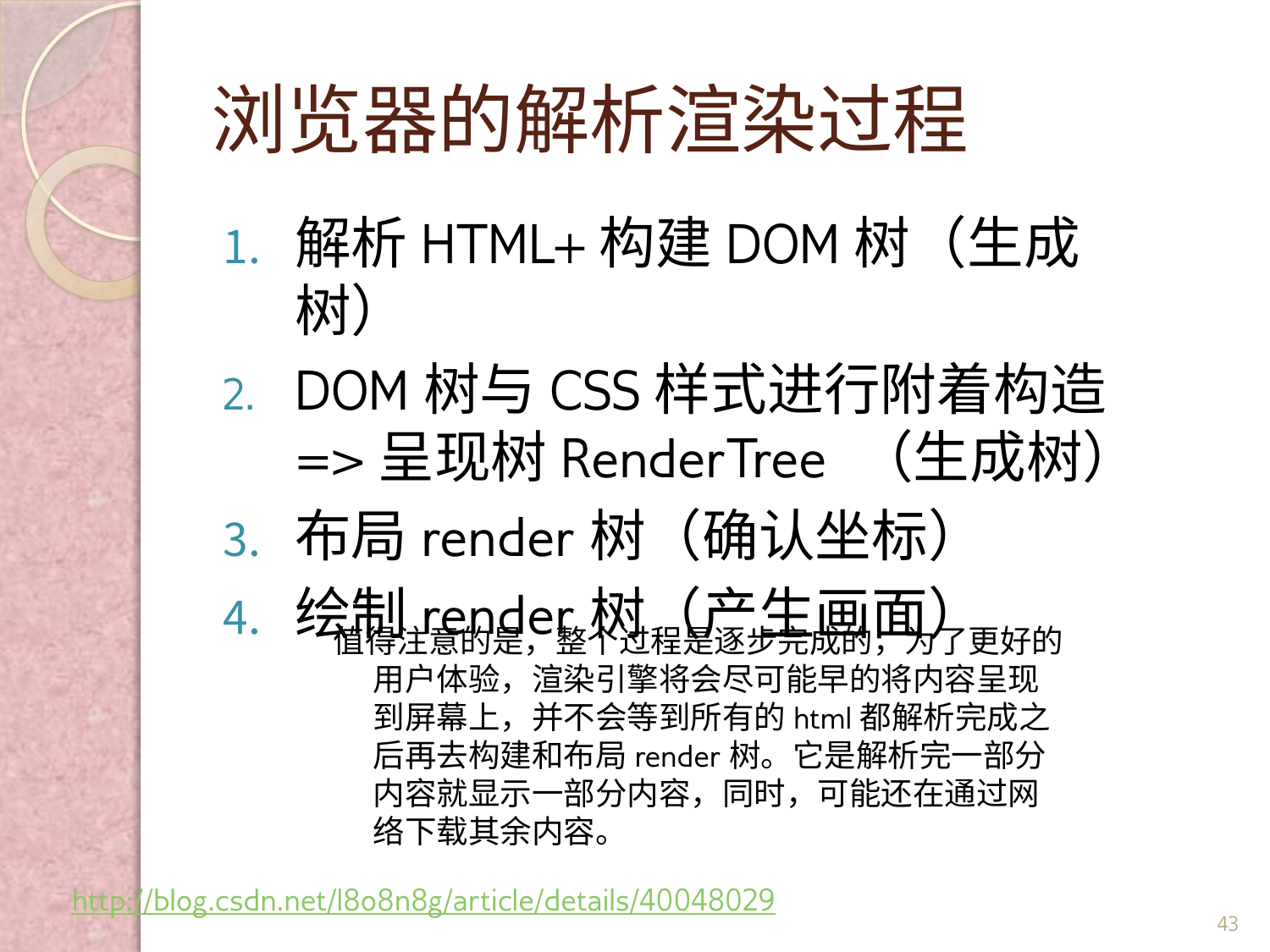

# 浏览器的解析渲染过程
解析HTML+构建DOM树（生成树）
DOM树与CSS样式进行附着构造=>呈现树RenderTree （生成树）
布局render树（确认坐标）
绘制render树（产生画面）
　值得注意的是，整个过程是逐步完成的，为了更好的用户体验，渲染引擎将会尽可能早的将内容呈现到屏幕上，并不会等到所有的html都解析完成之后再去构建和布局render树。它是解析完一部分内容就显示一部分内容，同时，可能还在通过网络下载其余内容。
http://blog.csdn.net/l8o8n8g/article/details/40048029
43